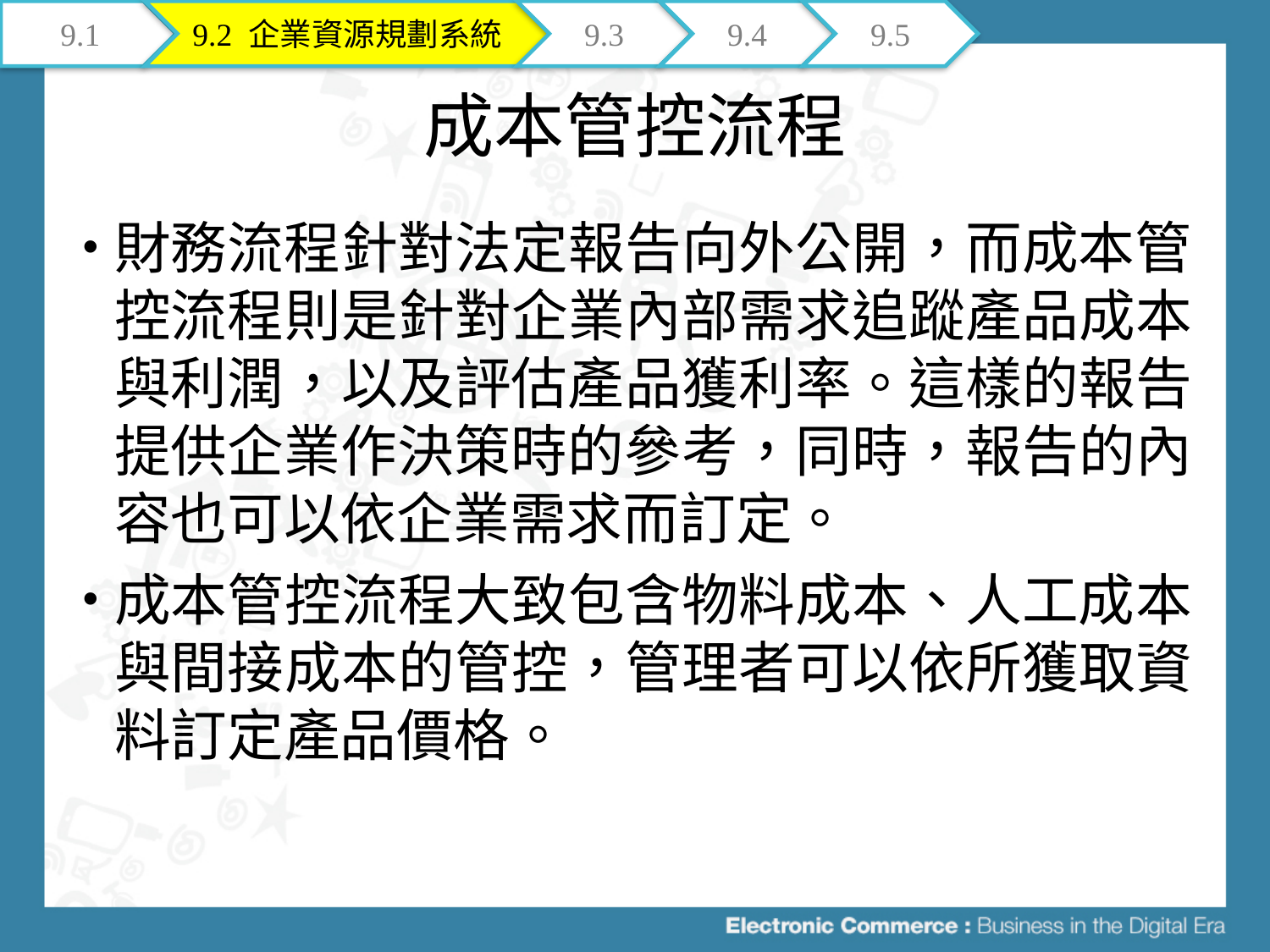

9.1
9.2 企業資源規劃系統
9.3
9.4
9.5
# 成本管控流程
財務流程針對法定報告向外公開，而成本管控流程則是針對企業內部需求追蹤產品成本與利潤，以及評估產品獲利率。這樣的報告提供企業作決策時的參考，同時，報告的內容也可以依企業需求而訂定。
成本管控流程大致包含物料成本、人工成本與間接成本的管控，管理者可以依所獲取資料訂定產品價格。